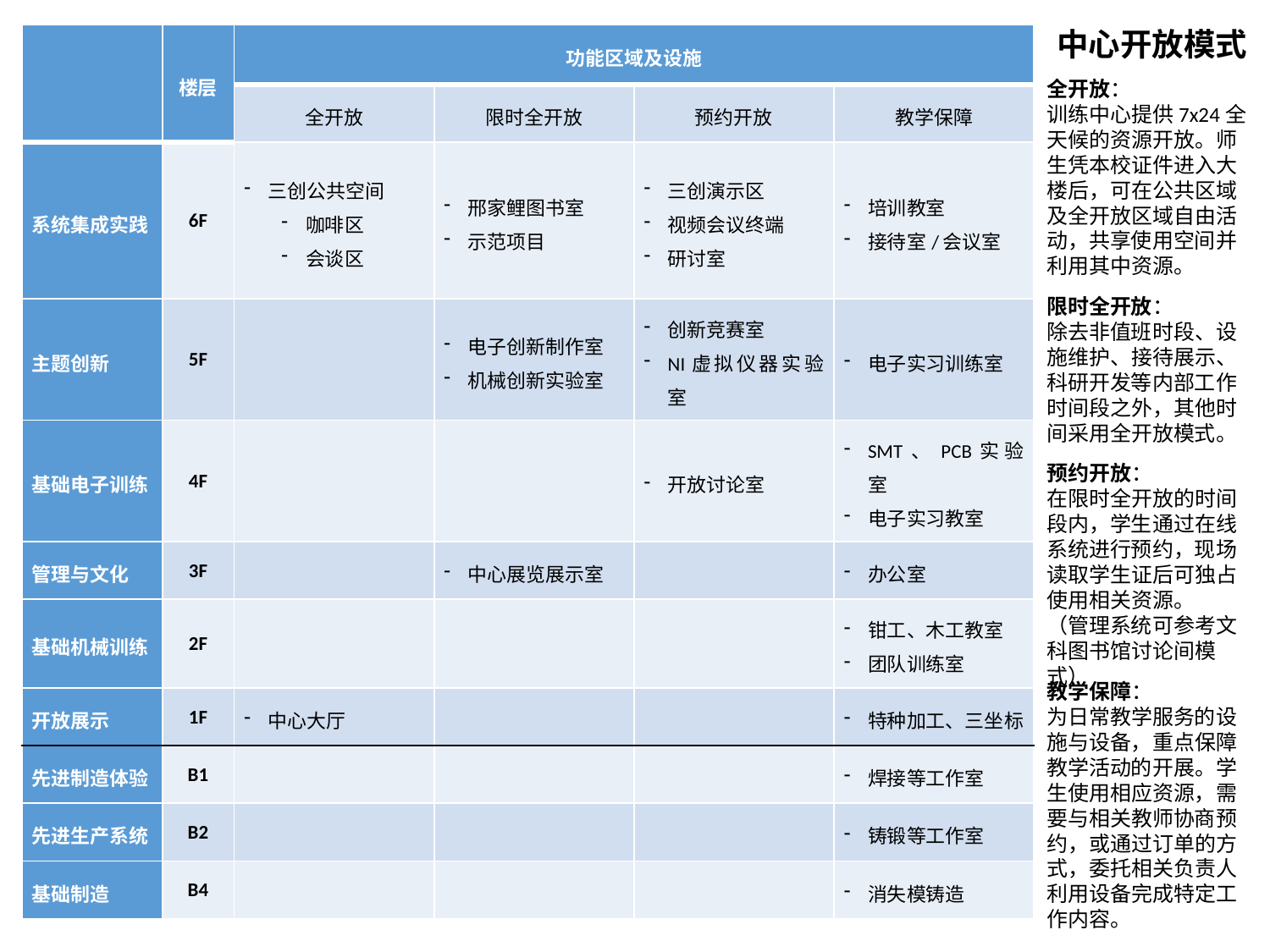

中心开放模式
|  | 楼层 | 功能区域及设施 |  |  |  |
| --- | --- | --- | --- | --- | --- |
|  |  | 全开放 | 限时全开放 | 预约开放 | 教学保障 |
| 系统集成实践 | 6F | 三创公共空间 咖啡区 会谈区 | 邢家鲤图书室 示范项目 | 三创演示区 视频会议终端 研讨室 | 培训教室 接待室/会议室 |
| 主题创新 | 5F |  | 电子创新制作室 机械创新实验室 | 创新竞赛室 NI虚拟仪器实验室 | 电子实习训练室 |
| 基础电子训练 | 4F |  |  | 开放讨论室 | SMT、PCB实验室 电子实习教室 |
| 管理与文化 | 3F |  | 中心展览展示室 |  | 办公室 |
| 基础机械训练 | 2F |  |  |  | 钳工、木工教室 团队训练室 |
| 开放展示 | 1F | 中心大厅 |  |  | 特种加工、三坐标 |
| 先进制造体验 | B1 |  |  |  | 焊接等工作室 |
| 先进生产系统 | B2 |  |  |  | 铸锻等工作室 |
| 基础制造 | B4 |  |  |  | 消失模铸造 |
全开放：
训练中心提供7x24全天候的资源开放。师生凭本校证件进入大楼后，可在公共区域及全开放区域自由活动，共享使用空间并利用其中资源。
限时全开放：
除去非值班时段、设施维护、接待展示、科研开发等内部工作时间段之外，其他时间采用全开放模式。
预约开放：
在限时全开放的时间段内，学生通过在线系统进行预约，现场读取学生证后可独占使用相关资源。
（管理系统可参考文科图书馆讨论间模式）
教学保障：
为日常教学服务的设施与设备，重点保障教学活动的开展。学生使用相应资源，需要与相关教师协商预约，或通过订单的方式，委托相关负责人利用设备完成特定工作内容。